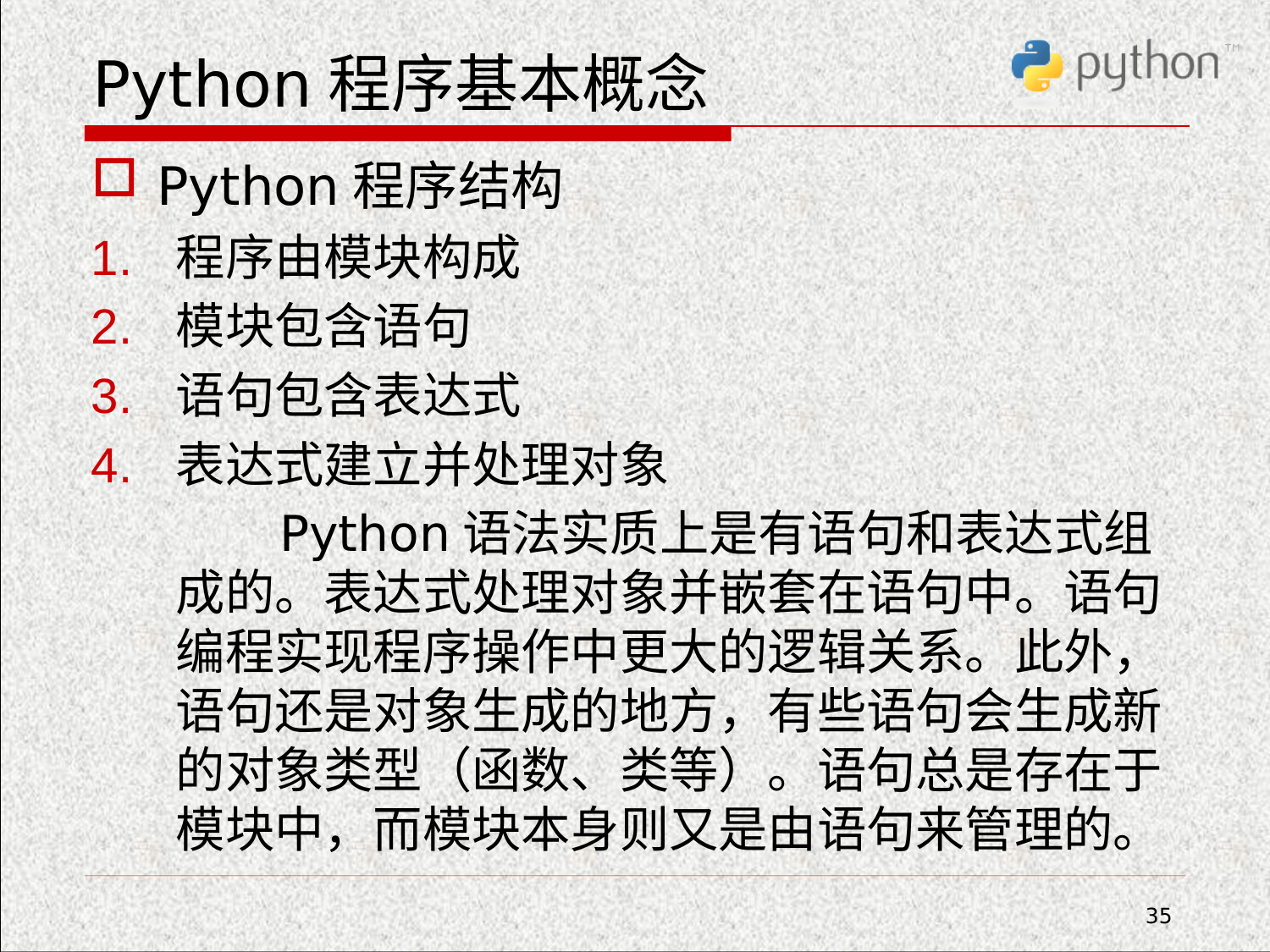

# Python程序基本概念
Python程序结构
程序由模块构成
模块包含语句
语句包含表达式
表达式建立并处理对象
            Python语法实质上是有语句和表达式组成的。表达式处理对象并嵌套在语句中。语句编程实现程序操作中更大的逻辑关系。此外，语句还是对象生成的地方，有些语句会生成新的对象类型（函数、类等）。语句总是存在于模块中，而模块本身则又是由语句来管理的。

35